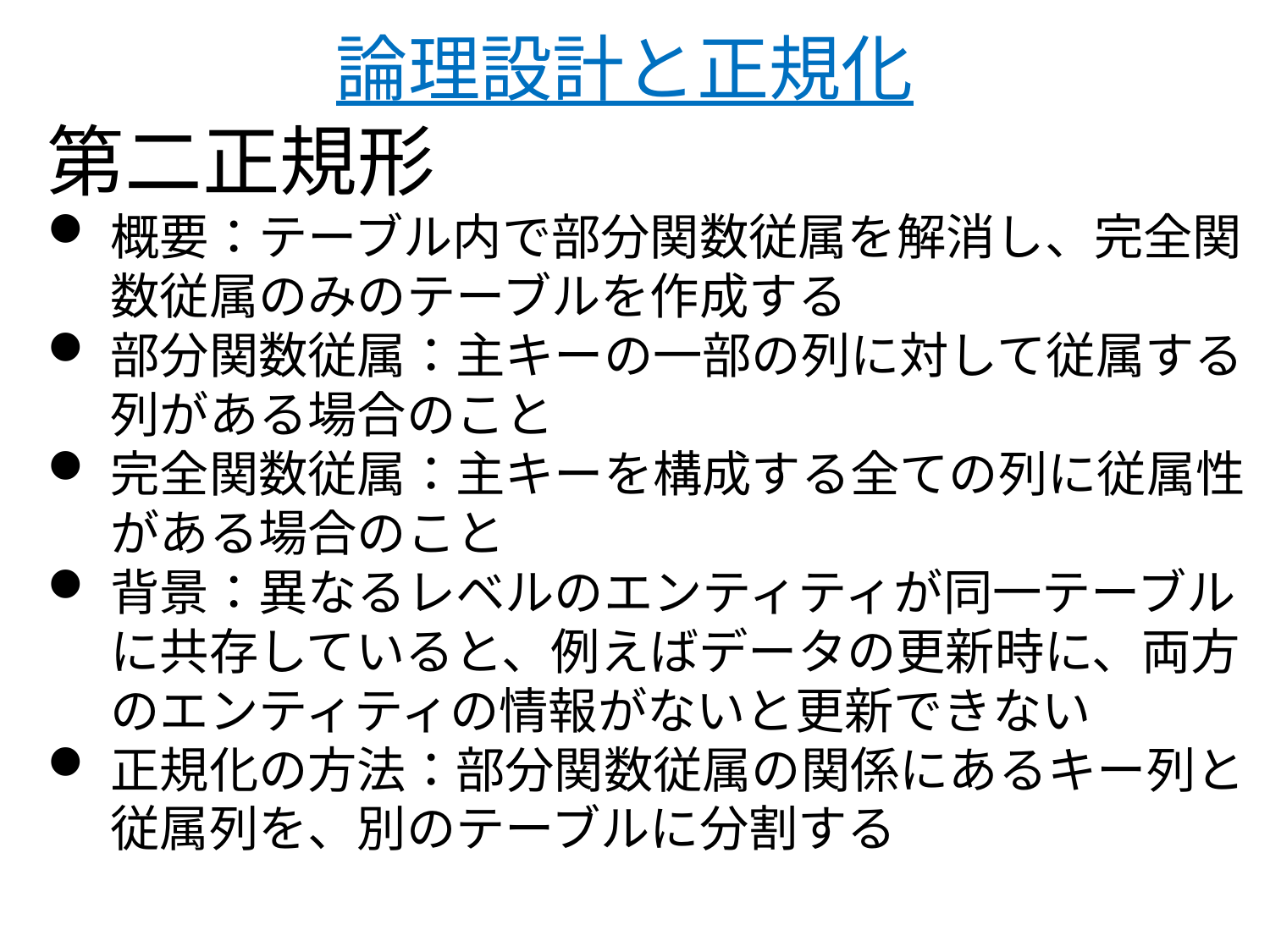

# 論理設計と正規化
第二正規形
概要：テーブル内で部分関数従属を解消し、完全関数従属のみのテーブルを作成する
部分関数従属：主キーの一部の列に対して従属する列がある場合のこと
完全関数従属：主キーを構成する全ての列に従属性がある場合のこと
背景：異なるレベルのエンティティが同一テーブルに共存していると、例えばデータの更新時に、両方のエンティティの情報がないと更新できない
正規化の方法：部分関数従属の関係にあるキー列と従属列を、別のテーブルに分割する